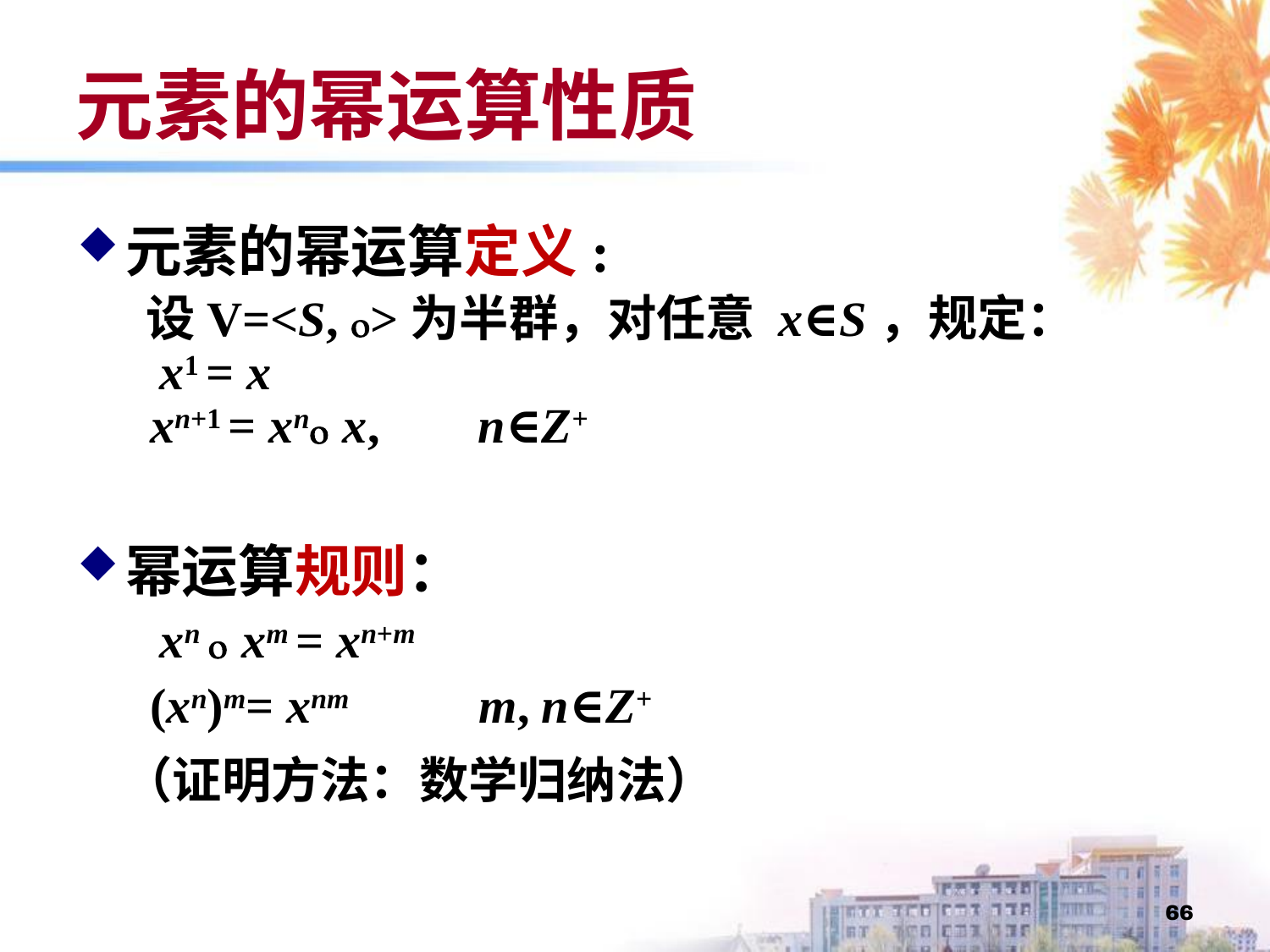

# 元素的幂运算性质
元素的幂运算定义:
     设V=<S, ο>为半群，对任意 x∈S，规定：
  x1 = x
  xn+1 = xnο x,        n∈Z+

幂运算规则：
  xn ο xm = xn+m
  (xn)m= xnm           m, n∈Z+
   （证明方法：数学归纳法）
66